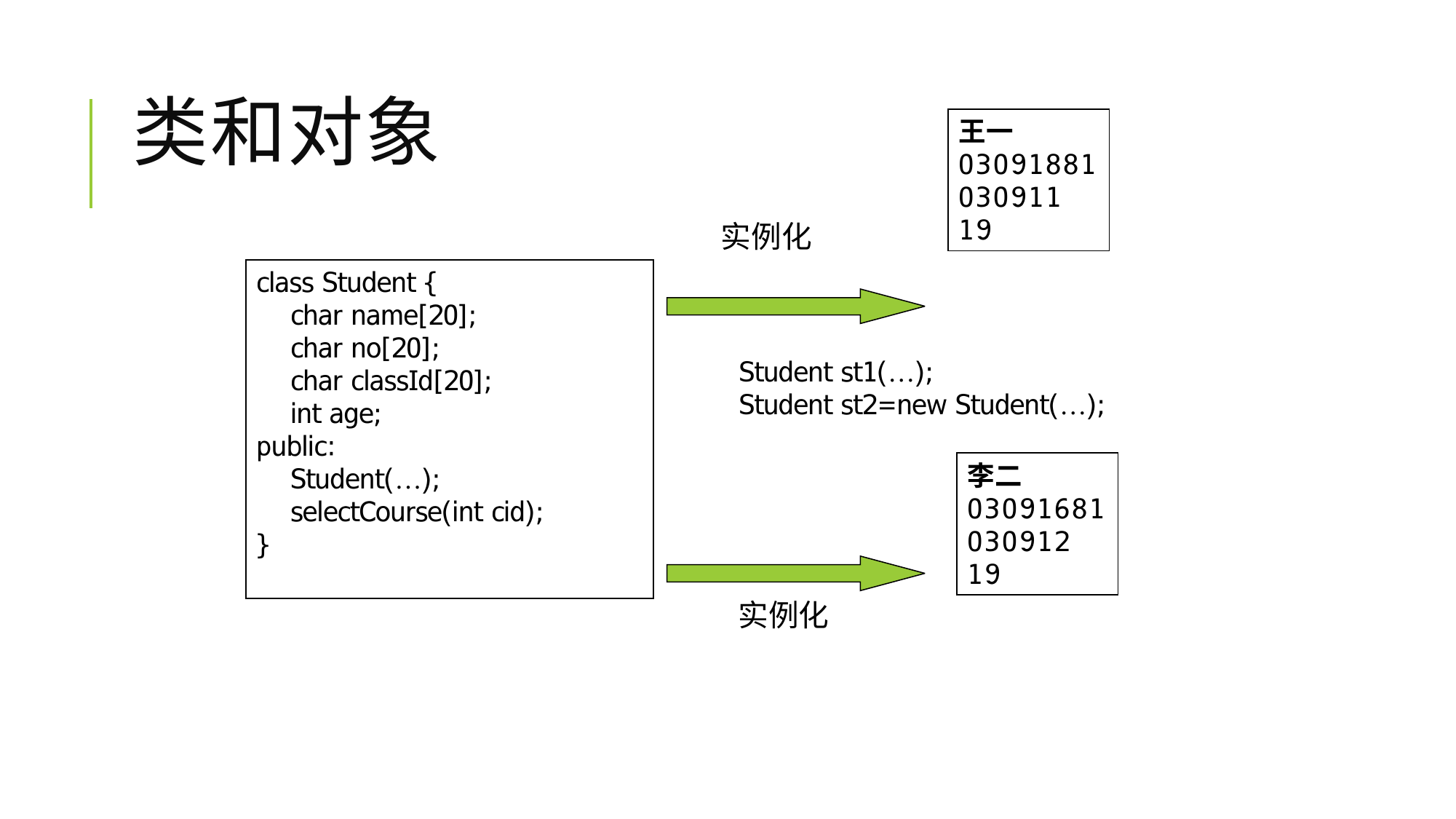

# 类和对象
王一
03091881
030911
19

实例化
class Student {
    char name[20];
    char no[20];
    char classId[20];
    int age;
public:
    Student(…);
    selectCourse(int cid);
}

Student st1(…);
Student st2=new Student(…);
李二
03091681
030912
19

实例化